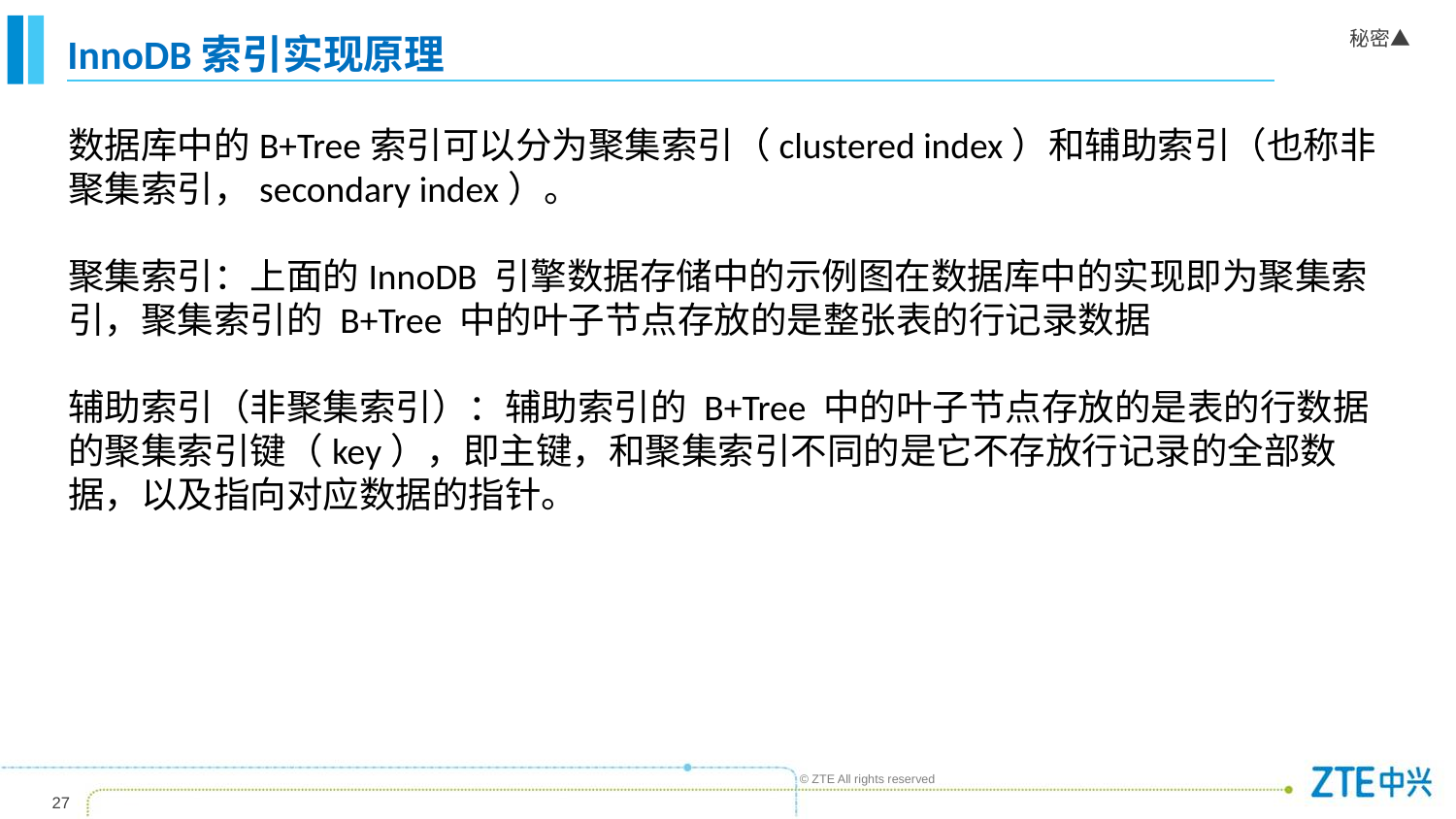

# InnoDB索引实现原理
数据库中的B+Tree索引可以分为聚集索引（clustered index）和辅助索引（也称非聚集索引，secondary index）。

聚集索引：上面的InnoDB 引擎数据存储中的示例图在数据库中的实现即为聚集索引，聚集索引的 B+Tree 中的叶子节点存放的是整张表的行记录数据

辅助索引（非聚集索引）：辅助索引的 B+Tree 中的叶子节点存放的是表的行数据的聚集索引键（key），即主键，和聚集索引不同的是它不存放行记录的全部数据，以及指向对应数据的指针。